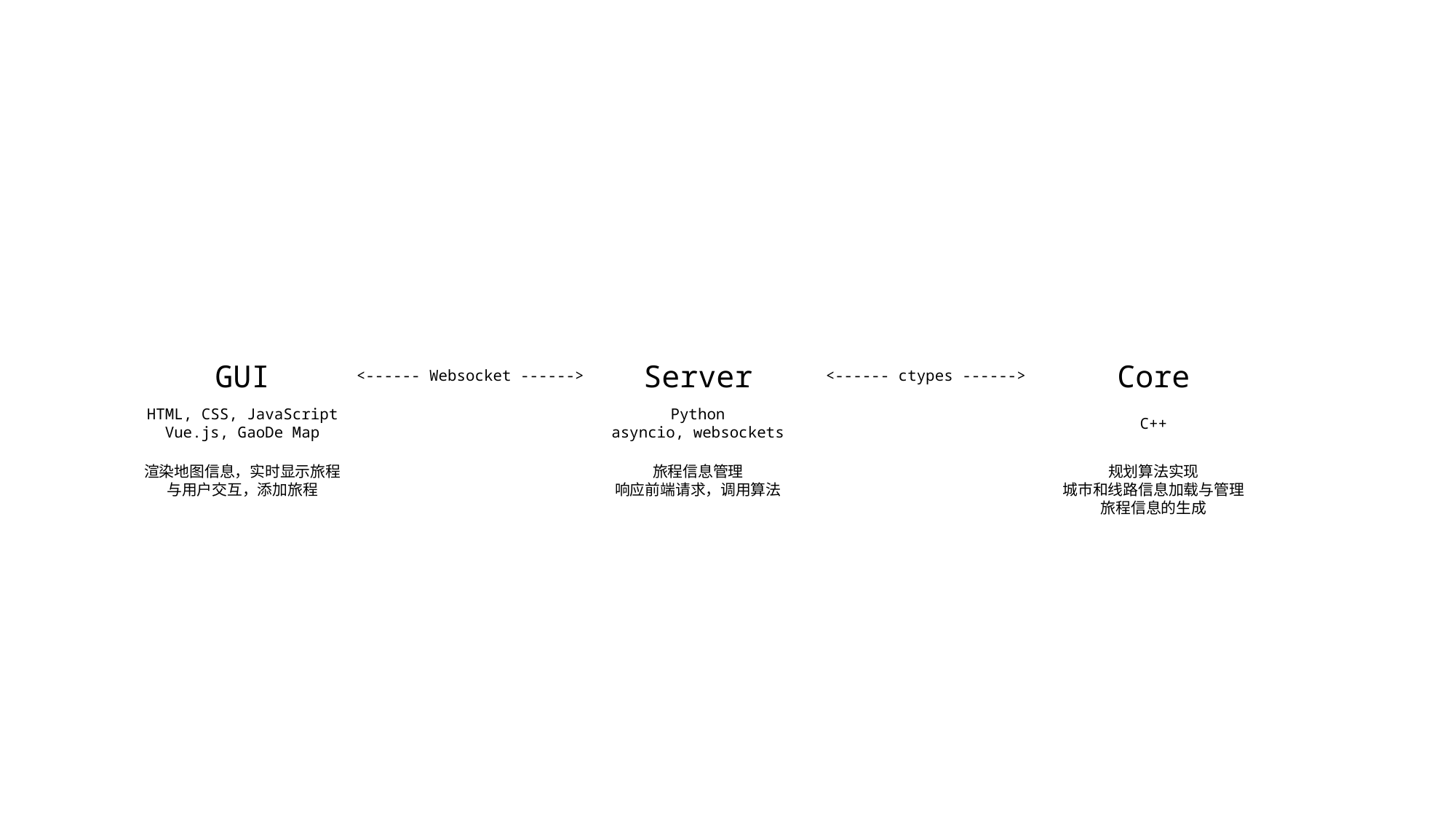

GUI
Server
Core
<------ ctypes ------>
<------ Websocket ------>
Python
asyncio, websockets
HTML, CSS, JavaScript
Vue.js, GaoDe Map
C++
渲染地图信息，实时显示旅程
与用户交互，添加旅程
旅程信息管理
响应前端请求，调用算法
规划算法实现
城市和线路信息加载与管理
旅程信息的生成